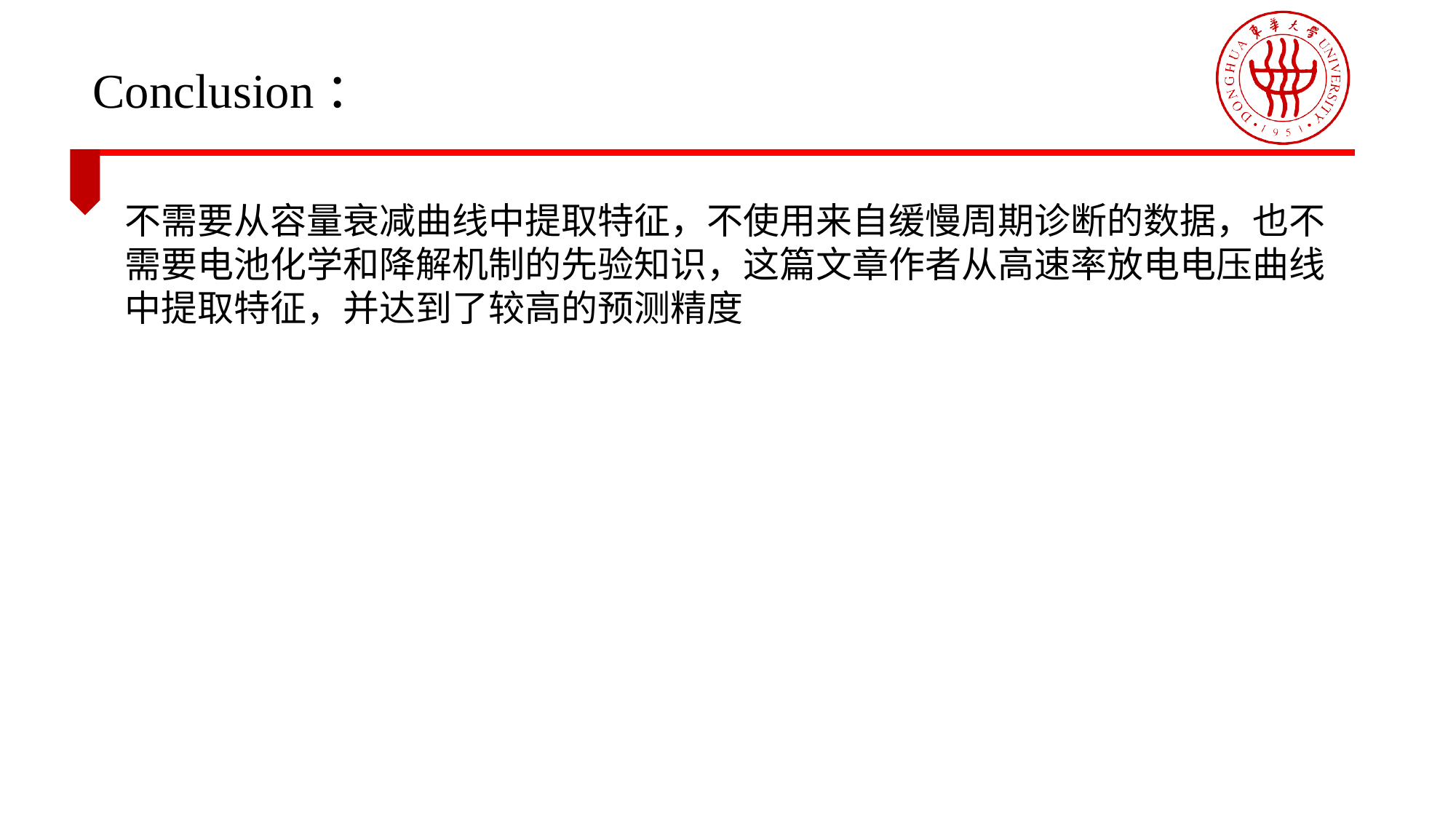

Conclusion：
不需要从容量衰减曲线中提取特征，不使用来自缓慢周期诊断的数据，也不需要电池化学和降解机制的先验知识，这篇文章作者从高速率放电电压曲线中提取特征，并达到了较高的预测精度